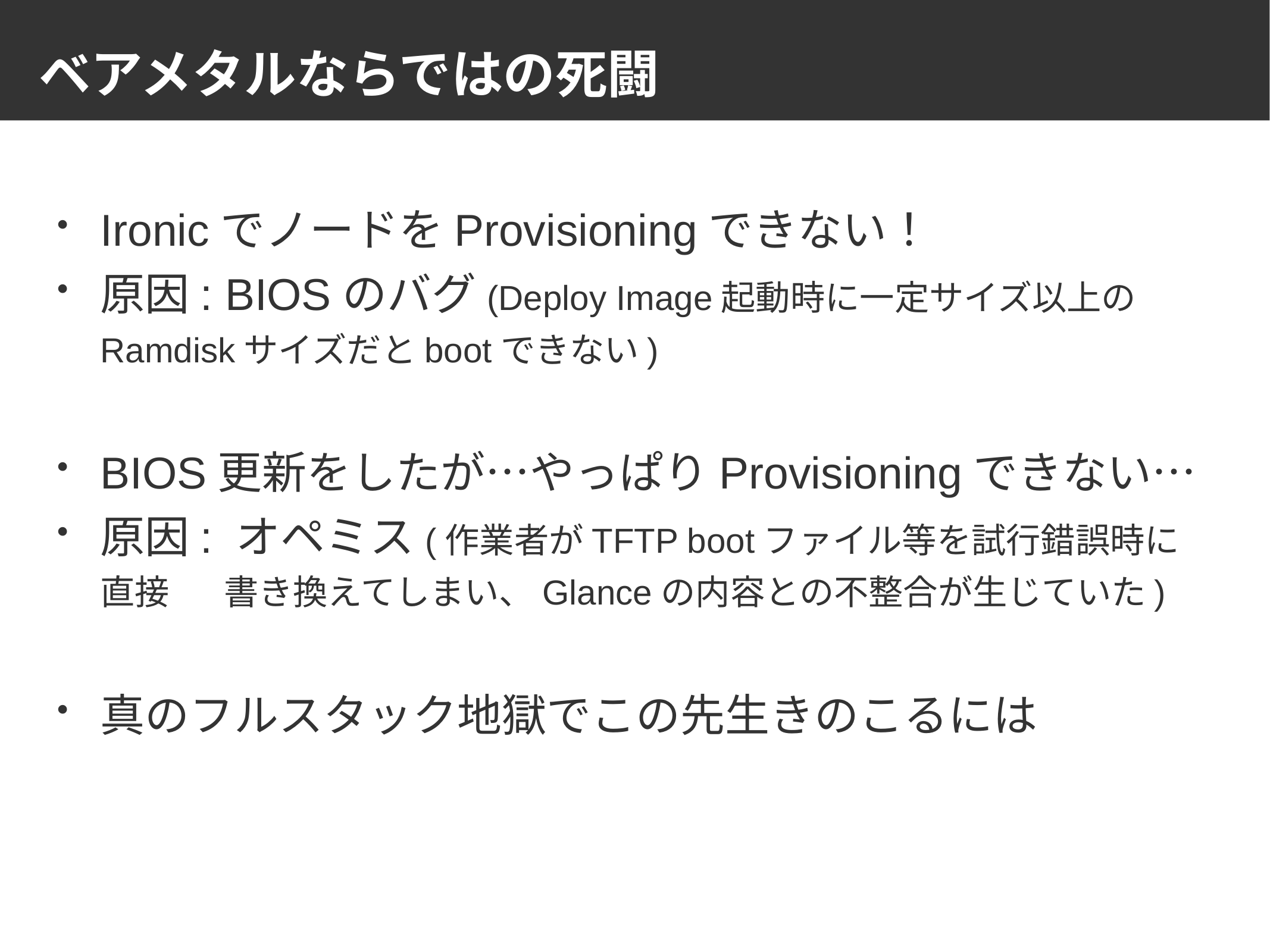

# ベアメタルならではの死闘
IronicでノードをProvisioningできない！
原因: BIOSのバグ(Deploy Image起動時に一定サイズ以上のRamdiskサイズだとbootできない)

BIOS更新をしたが…やっぱりProvisioningできない…
原因: オペミス(作業者がTFTP bootファイル等を試行錯誤時に直接       書き換えてしまい、Glanceの内容との不整合が生じていた)

真のフルスタック地獄でこの先生きのこるには